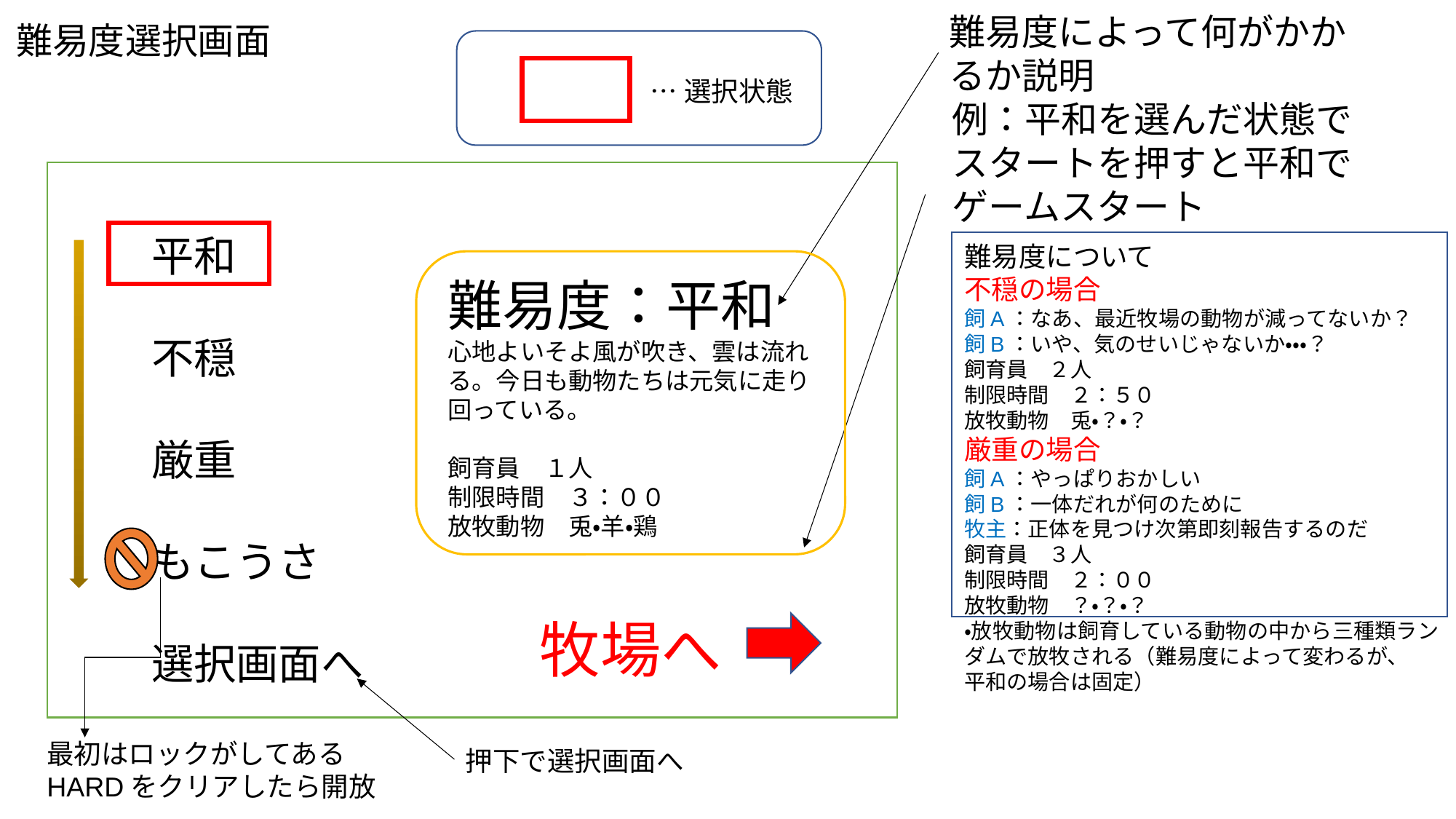

難易度によって何がかかるか説明
難易度選択画面

…選択状態
例：平和を選んだ状態でスタートを押すと平和でゲームスタート

平和

不穏

厳重

もこうさ

選択画面へ

難易度について
不穏の場合
飼A：なあ、最近牧場の動物が減ってないか？
飼B：いや、気のせいじゃないか・・・？
飼育員　２人
制限時間　２：５０
放牧動物　兎・？・？
厳重の場合
飼A：やっぱりおかしい
飼B：一体だれが何のために
牧主：正体を見つけ次第即刻報告するのだ
飼育員　３人
制限時間　２：００
放牧動物　？・？・？
・放牧動物は飼育している動物の中から三種類ランダムで放牧される（難易度によって変わるが、
平和の場合は固定）

難易度：平和
心地よいそよ風が吹き、雲は流れる。今日も動物たちは元気に走り回っている。

飼育員　１人
制限時間　３：００
放牧動物　兎・羊・鶏

牧場へ

最初はロックがしてある
HARDをクリアしたら開放
押下で選択画面へ